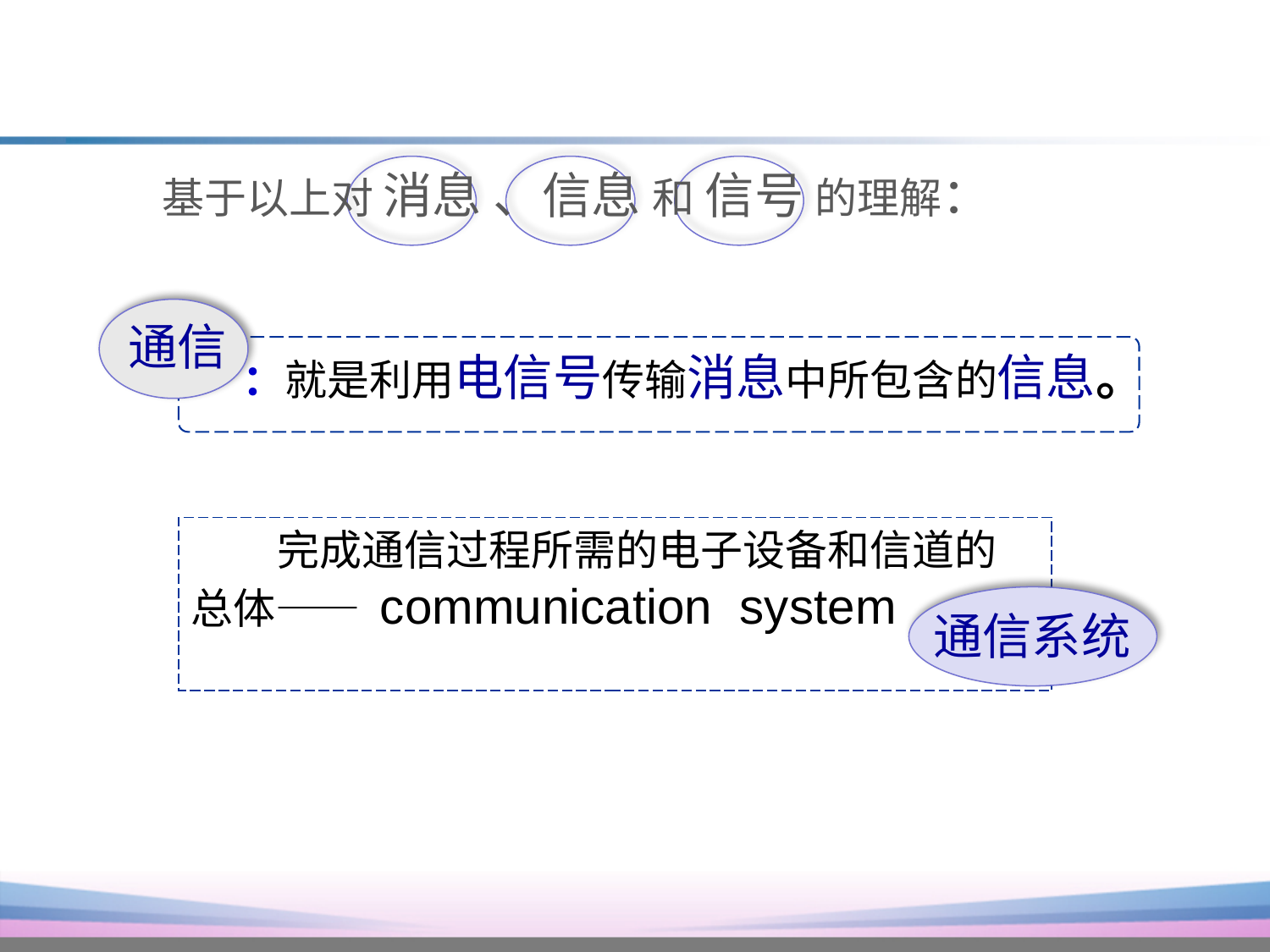

基于以上对 消息 、信息 和 信号 的理解：

通信

：就是利用电信号传输消息中所包含的信息。
        完成通信过程所需的电子设备和信道的
总体—— communication  system

通信系统